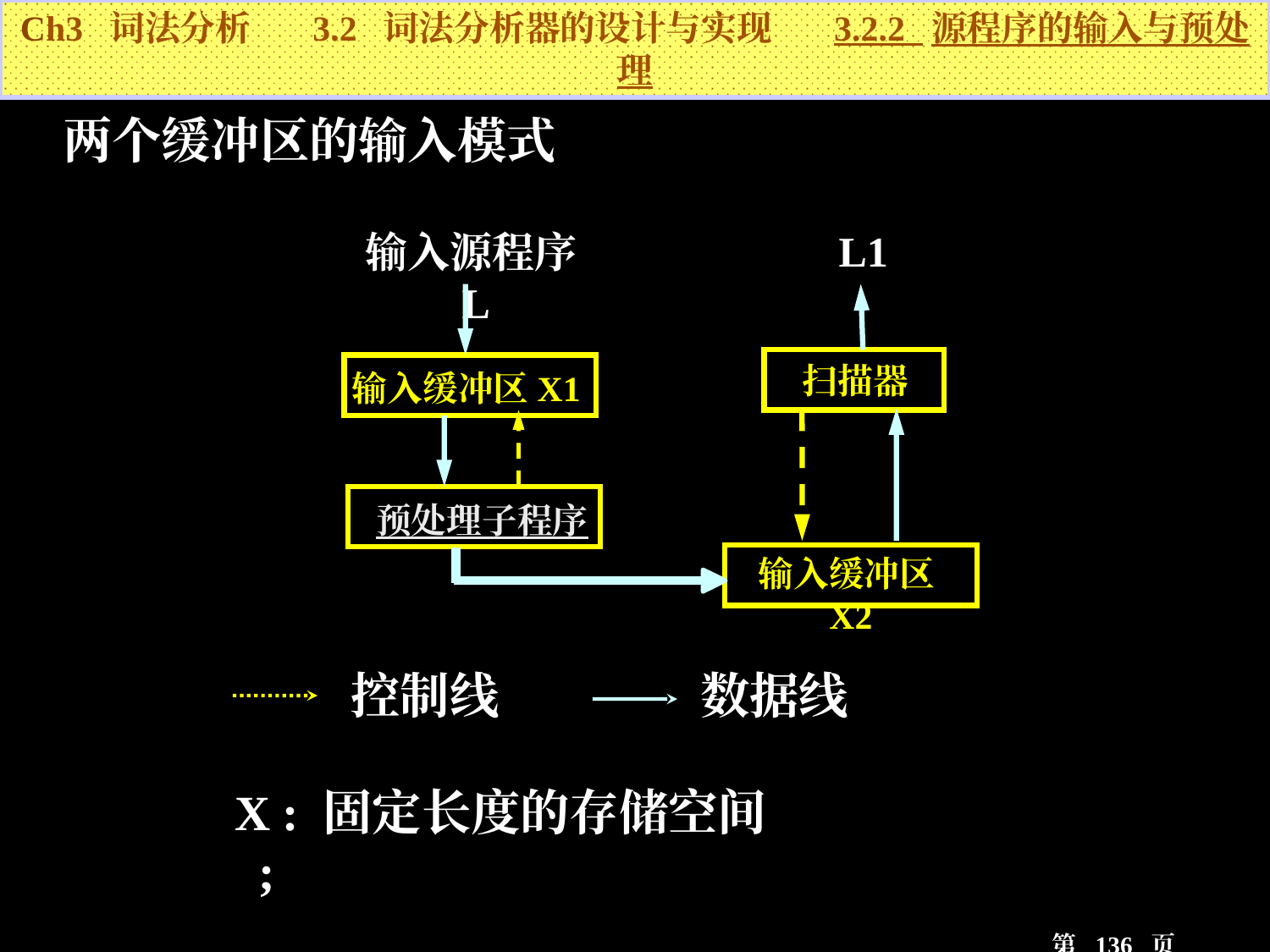

Ch3  词法分析      3.2  词法分析器的设计与实现      3.2.2  源程序的输入与预处理
两个缓冲区的输入模式

L1
输入源程序L

扫描器

输入缓冲区X1

预处理子程序
输入缓冲区X2

控制线
数据线

X : 固定长度的存储空间 ;